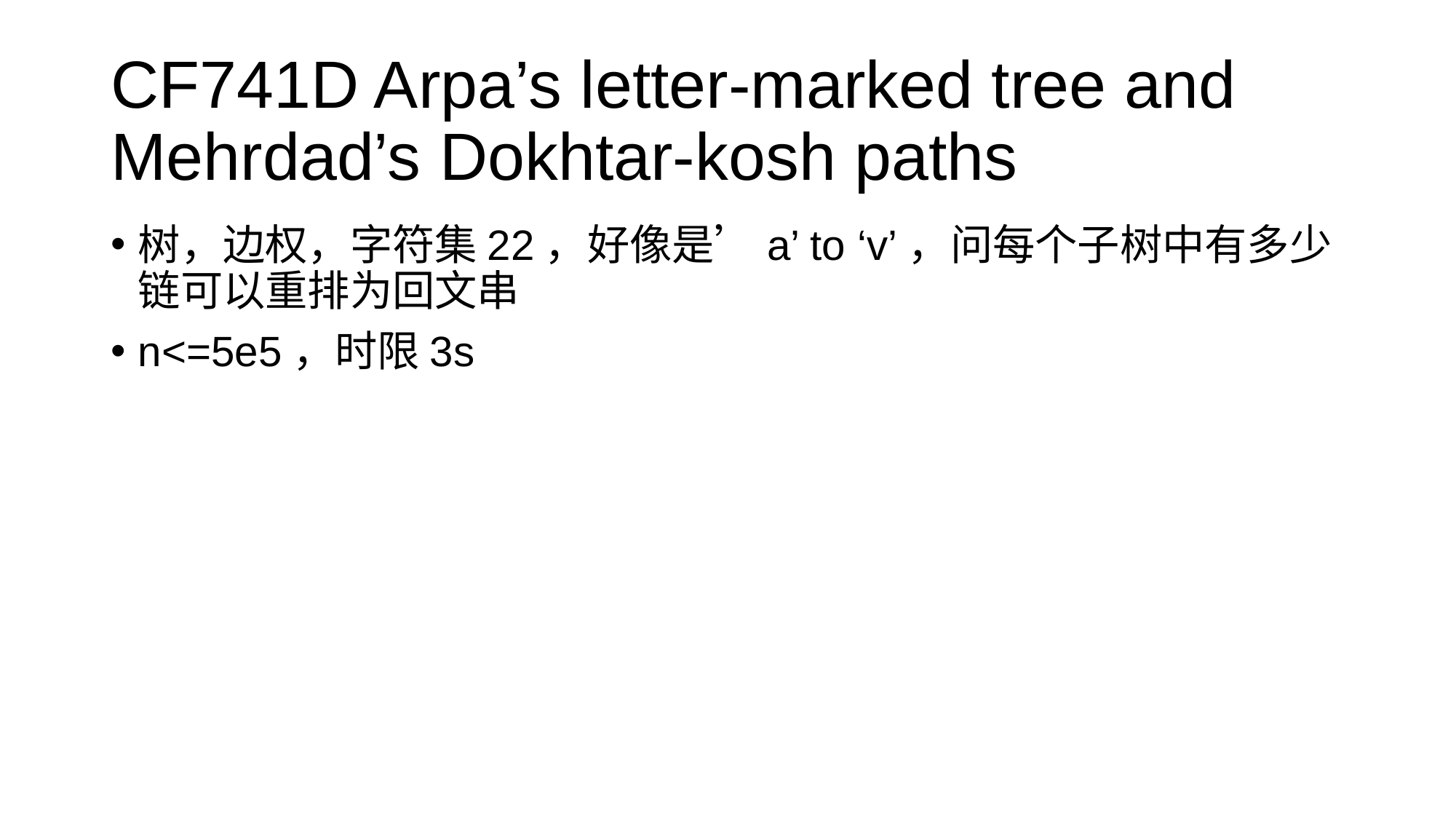

# CF741D Arpa’s letter-marked tree and Mehrdad’s Dokhtar-kosh paths
树，边权，字符集22，好像是’a’ to ‘v’，问每个子树中有多少链可以重排为回文串
n<=5e5，时限3s